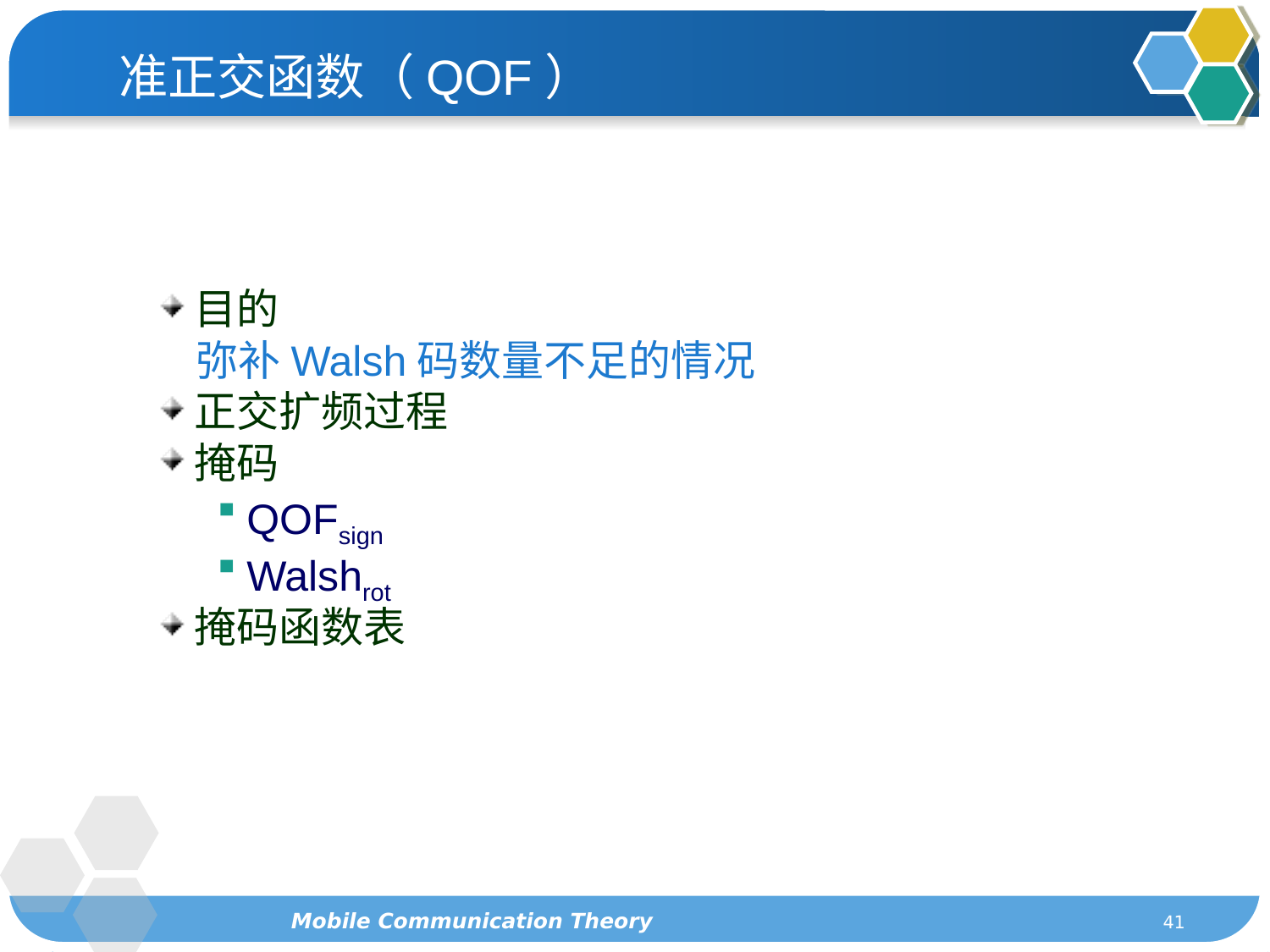

准正交函数（QOF）

# 目的
   弥补Walsh码数量不足的情况
正交扩频过程
掩码
QOFsign
Walshrot
掩码函数表
Mobile Communication Theory